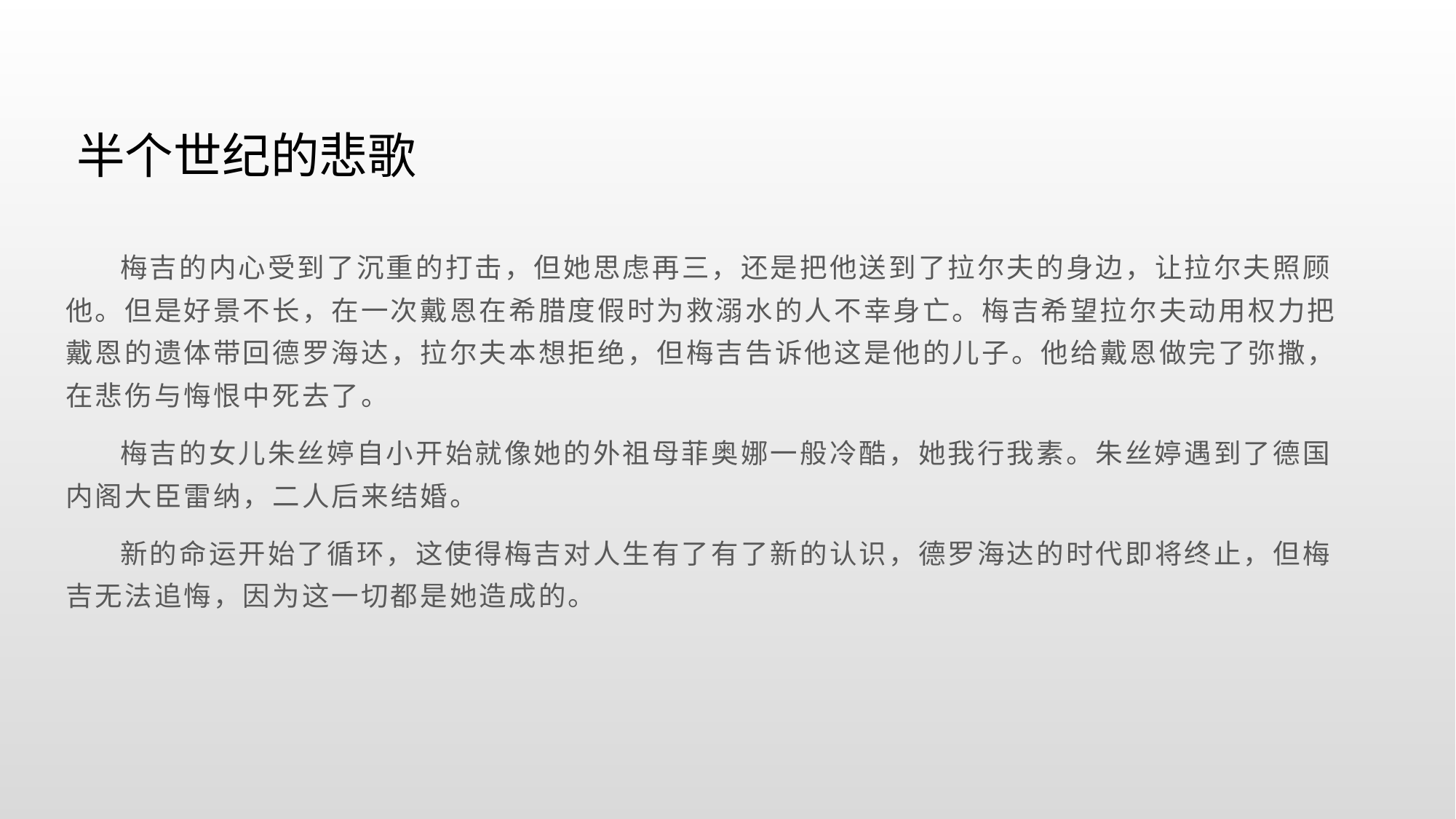

半个世纪的悲歌
梅吉的内心受到了沉重的打击，但她思虑再三，还是把他送到了拉尔夫的身边，让拉尔夫照顾他。但是好景不长，在一次戴恩在希腊度假时为救溺水的人不幸身亡。梅吉希望拉尔夫动用权力把戴恩的遗体带回德罗海达，拉尔夫本想拒绝，但梅吉告诉他这是他的儿子。他给戴恩做完了弥撒，在悲伤与悔恨中死去了。
梅吉的女儿朱丝婷自小开始就像她的外祖母菲奥娜一般冷酷，她我行我素。朱丝婷遇到了德国内阁大臣雷纳，二人后来结婚。
新的命运开始了循环，这使得梅吉对人生有了有了新的认识，德罗海达的时代即将终止，但梅吉无法追悔，因为这一切都是她造成的。